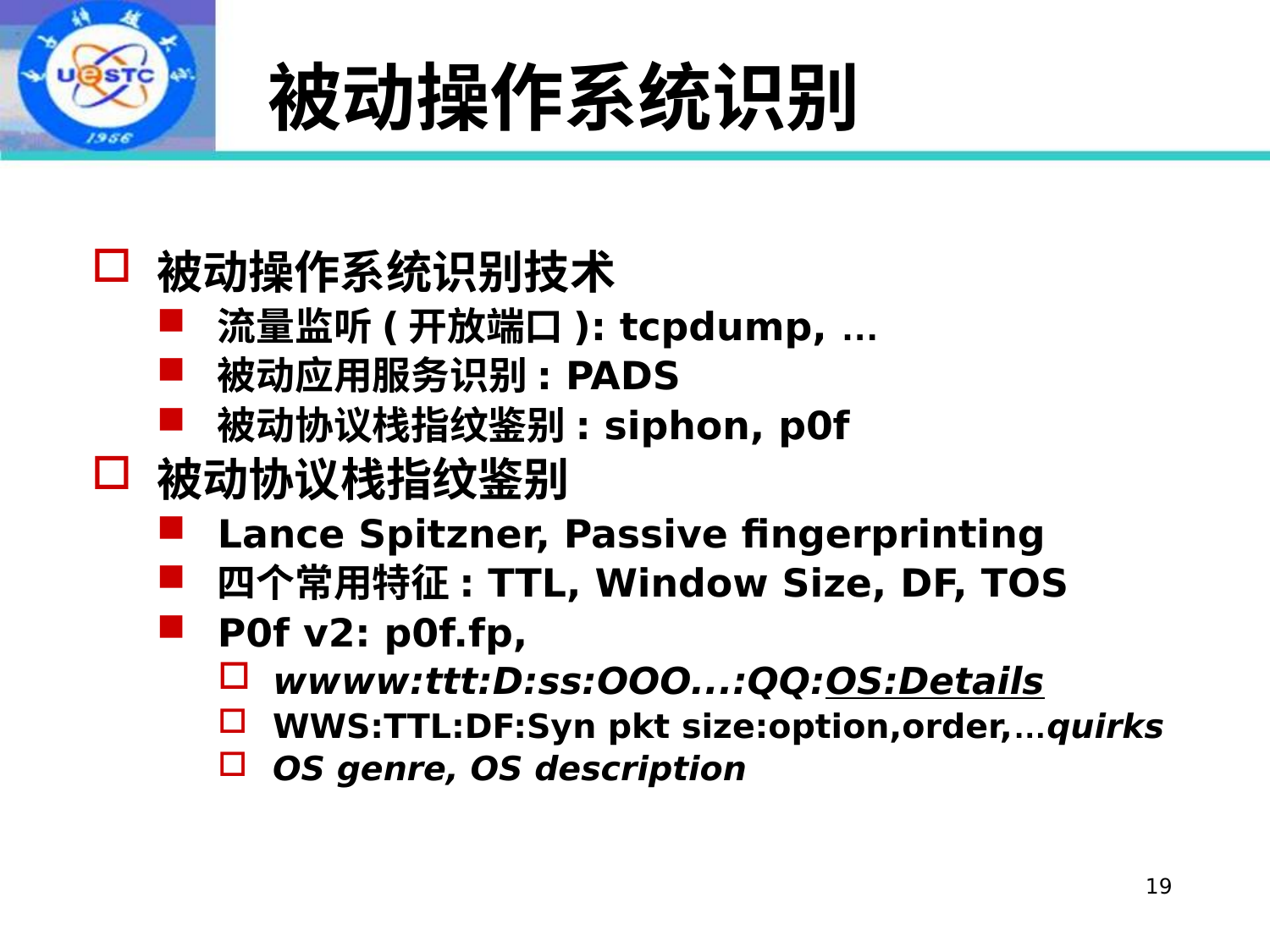

# 被动操作系统识别
被动操作系统识别技术
流量监听(开放端口): tcpdump, …
被动应用服务识别: PADS
被动协议栈指纹鉴别: siphon, p0f
被动协议栈指纹鉴别
Lance Spitzner, Passive fingerprinting
四个常用特征: TTL, Window Size, DF, TOS
P0f v2: p0f.fp,
wwww:ttt:D:ss:OOO...:QQ:OS:Details
WWS:TTL:DF:Syn pkt size:option,order,…quirks
OS genre, OS description
19